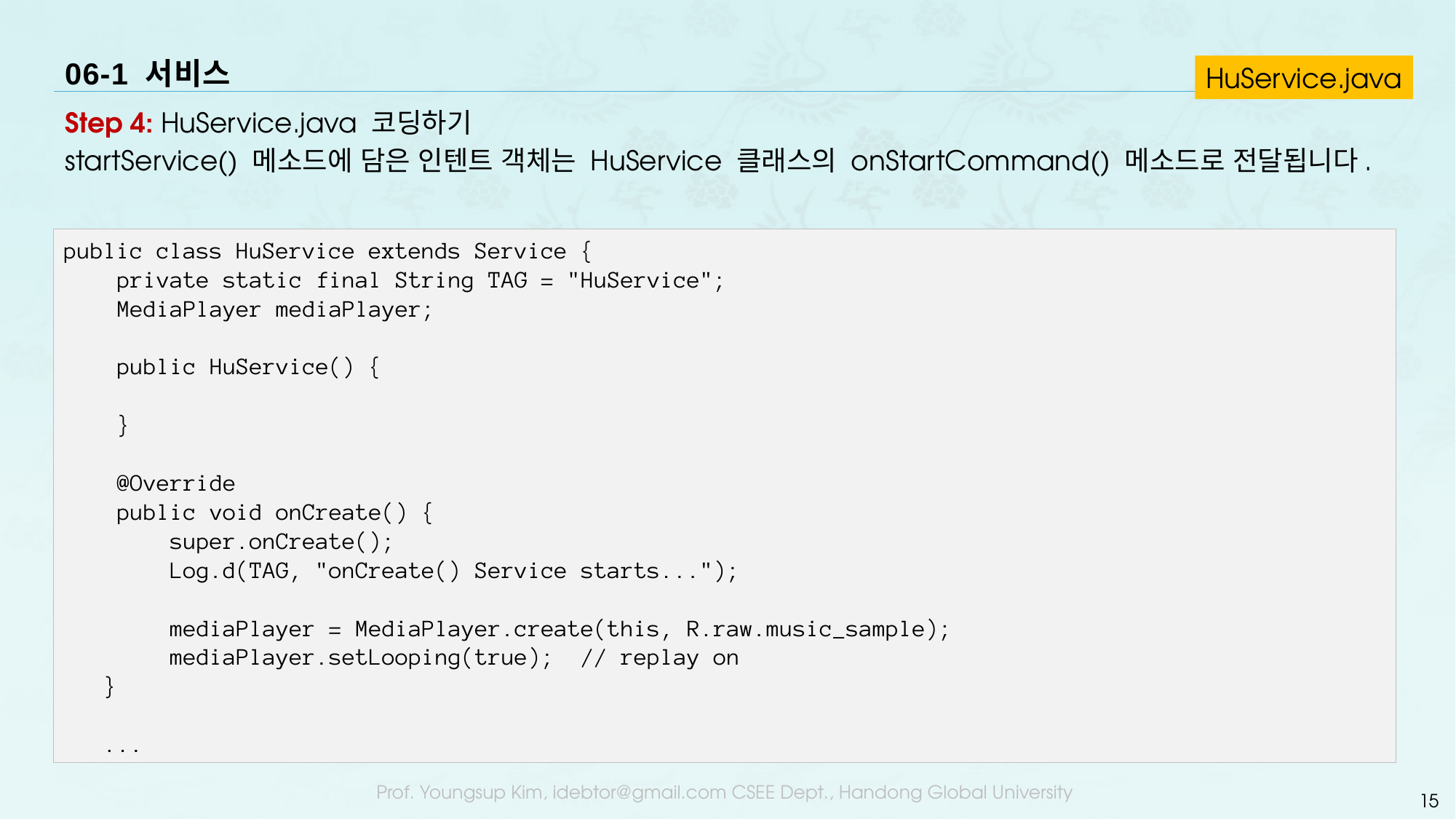

# 06-1 서비스
HuService.java
Step 4: HuService.java 코딩하기
startService() 메소드에 담은 인텐트 객체는 HuService 클래스의 onStartCommand() 메소드로 전달됩니다.
public class HuService extends Service {
    private static final String TAG = "HuService";
    MediaPlayer mediaPlayer;

    public HuService() {
    }

    @Override
    public void onCreate() {
        super.onCreate();
        Log.d(TAG, "onCreate() Service starts...");
        mediaPlayer = MediaPlayer.create(this, R.raw.music_sample);
        mediaPlayer.setLooping(true);  // replay on
   }

   ...
15